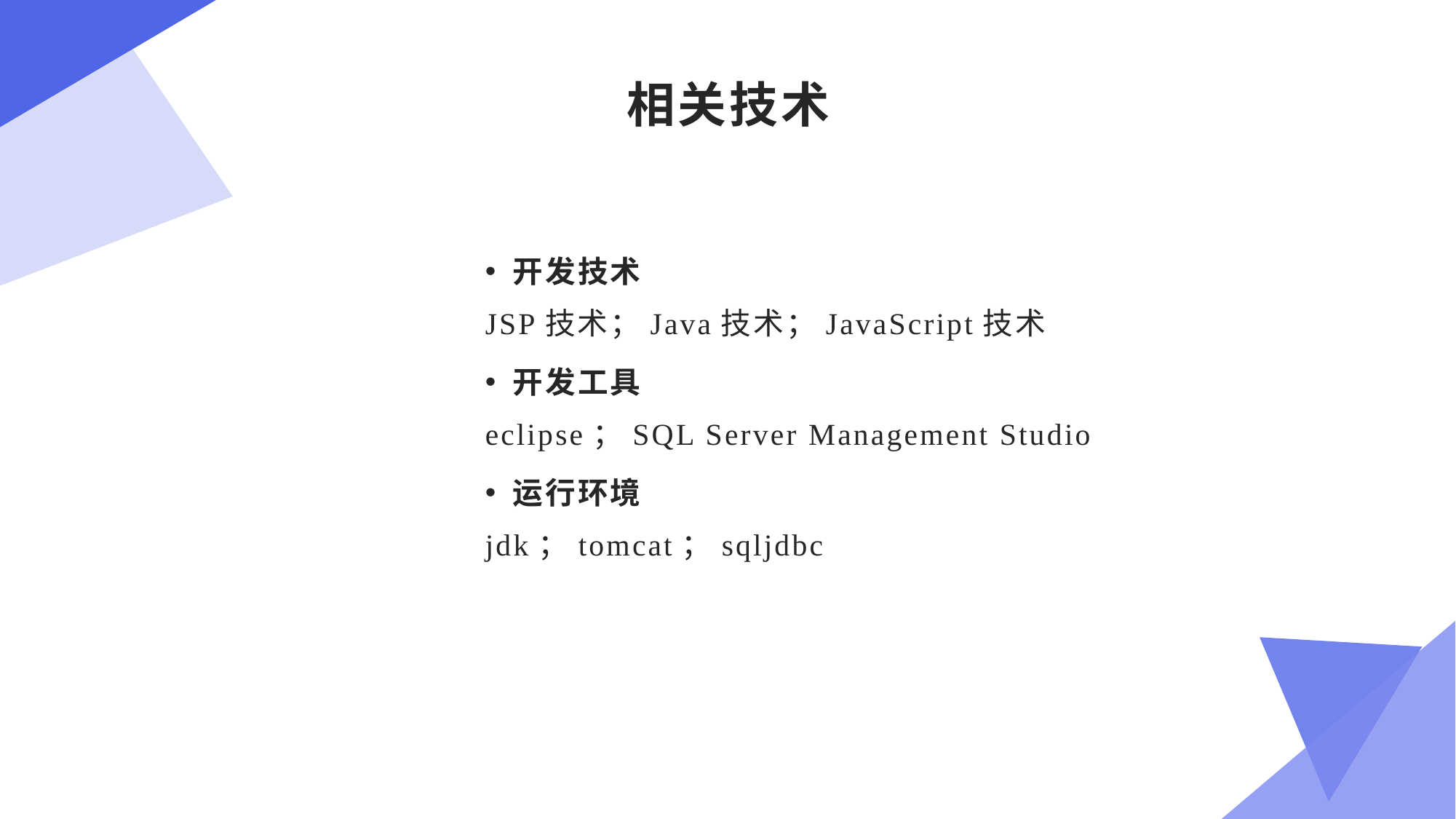

# 相关技术
开发技术
JSP技术；Java技术；JavaScript技术
开发工具
eclipse；SQL Server Management Studio
运行环境
jdk；tomcat；sqljdbc